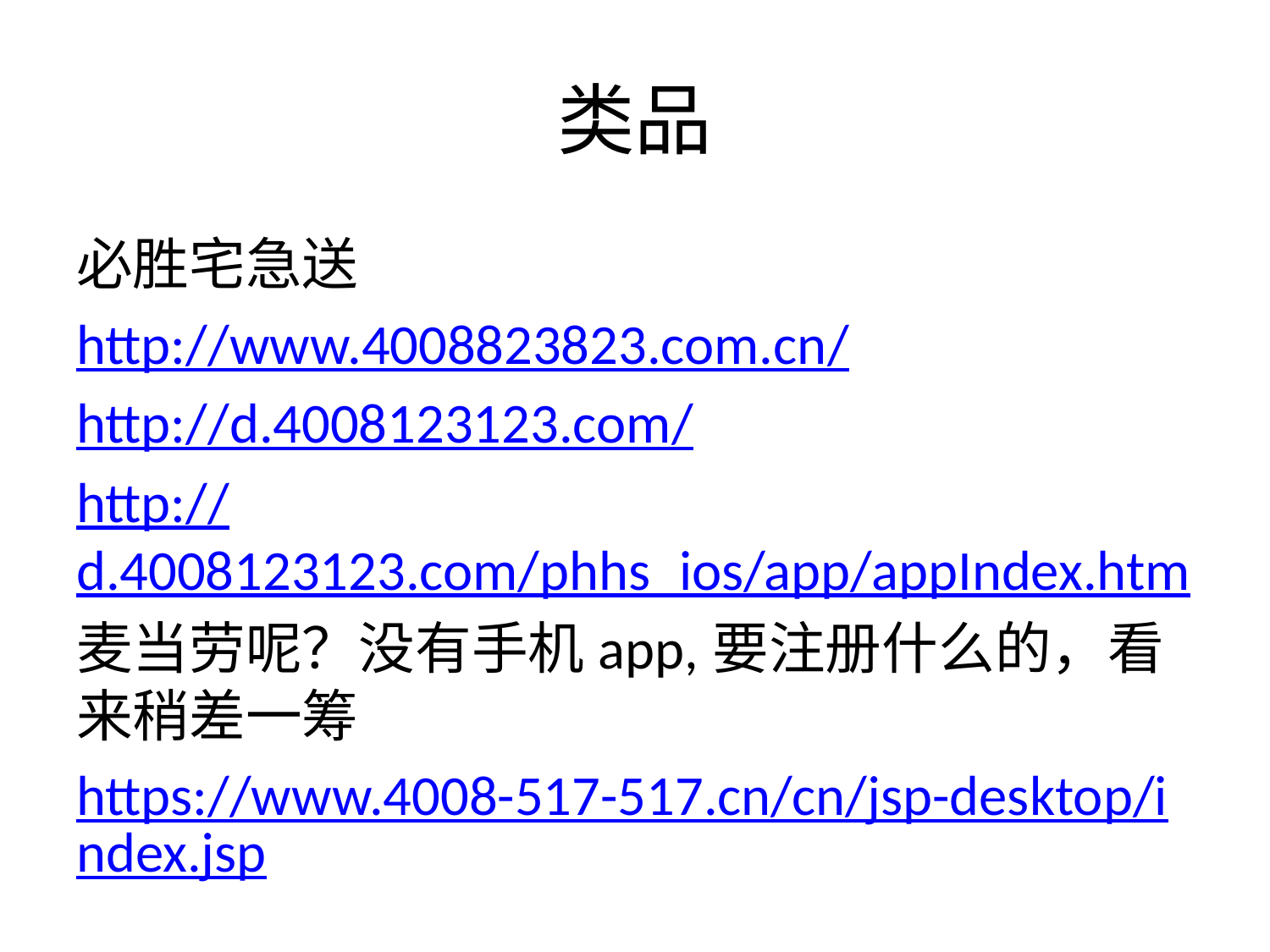

# 类品
必胜宅急送
http://www.4008823823.com.cn/
http://d.4008123123.com/
http://d.4008123123.com/phhs_ios/app/appIndex.htm
麦当劳呢？没有手机app,要注册什么的，看来稍差一筹
https://www.4008-517-517.cn/cn/jsp-desktop/index.jsp